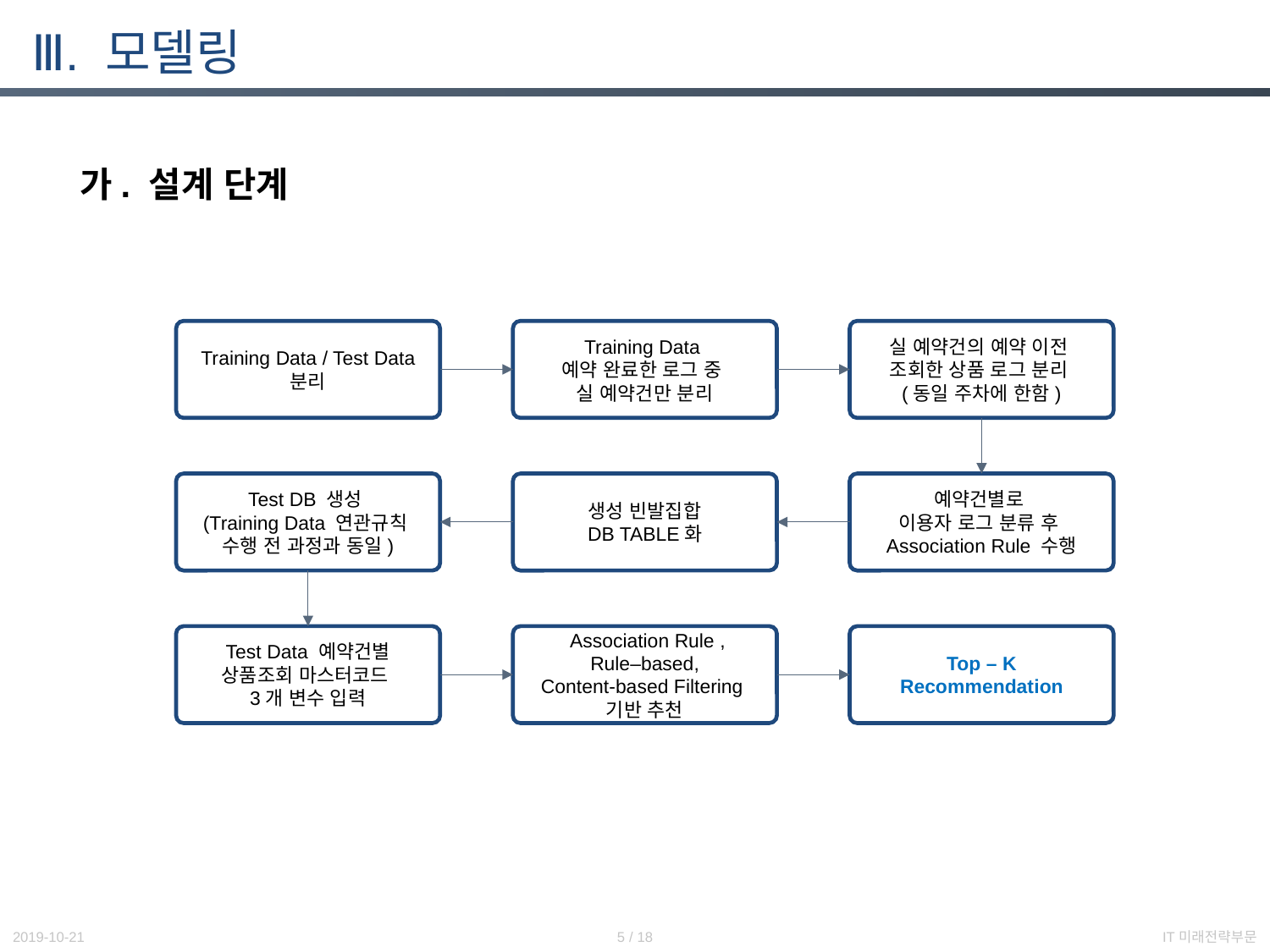

# Ⅲ. 모델링
가. 설계 단계
Training Data / Test Data 분리
Training Data
예약 완료한 로그 중
실 예약건만 분리
실 예약건의 예약 이전
조회한 상품 로그 분리
(동일 주차에 한함)
Test DB 생성
(Training Data 연관규칙
수행 전 과정과 동일)
생성 빈발집합
DB TABLE화
예약건별로
이용자 로그 분류 후  Association Rule 수행
Test Data 예약건별
상품조회 마스터코드
3개 변수 입력
 Association Rule ,
Rule–based,
Content-based Filtering
기반 추천
Top – K Recommendation
2019-10-21
5 / 18
IT미래전략부문